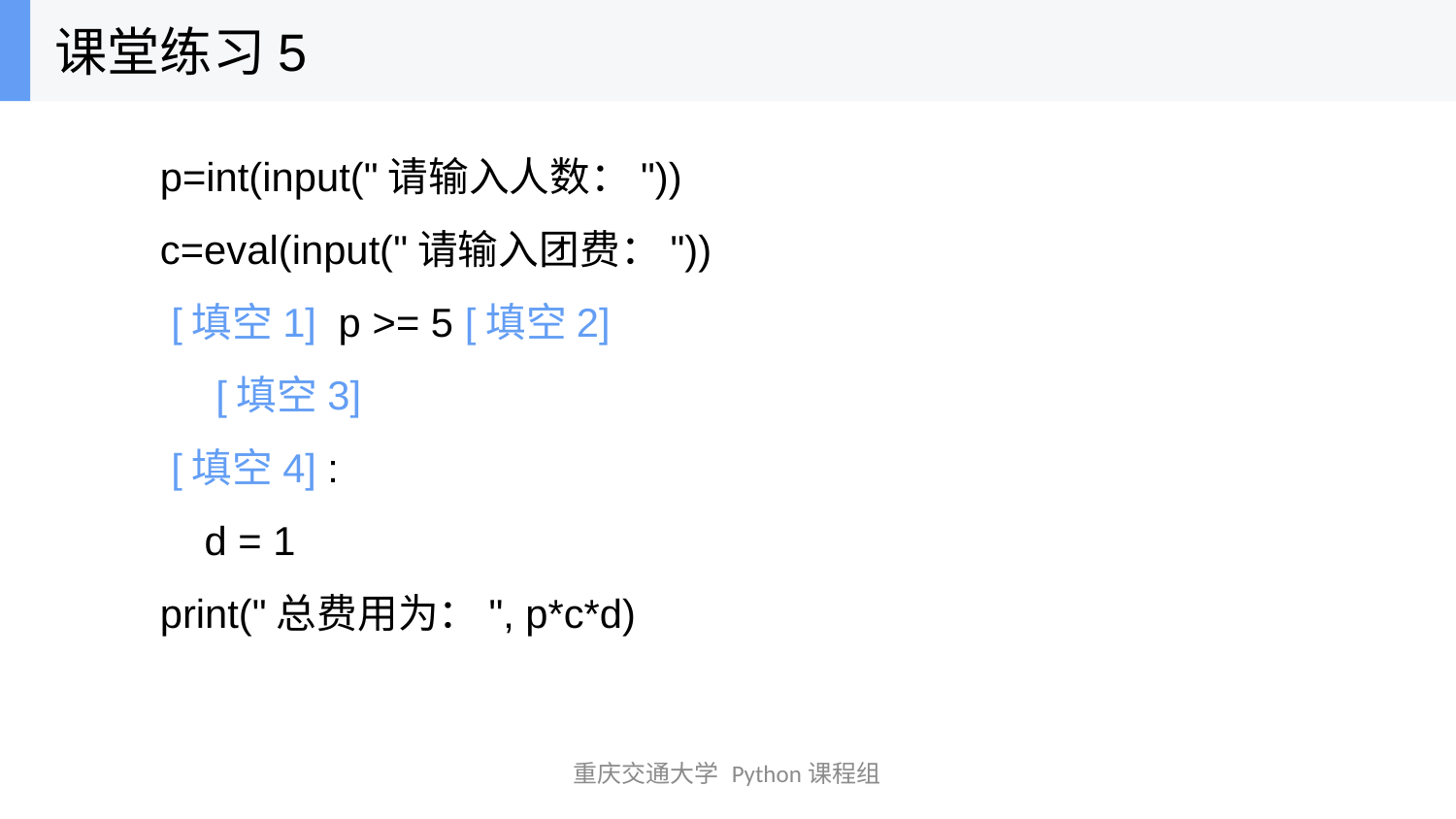

课堂练习5
p=int(input("请输入人数："))
c=eval(input("请输入团费："))
 [填空1]  p >= 5 [填空2]
     [填空3]
 [填空4] :
    d = 1
print("总费用为：", p*c*d)
重庆交通大学 Python课程组